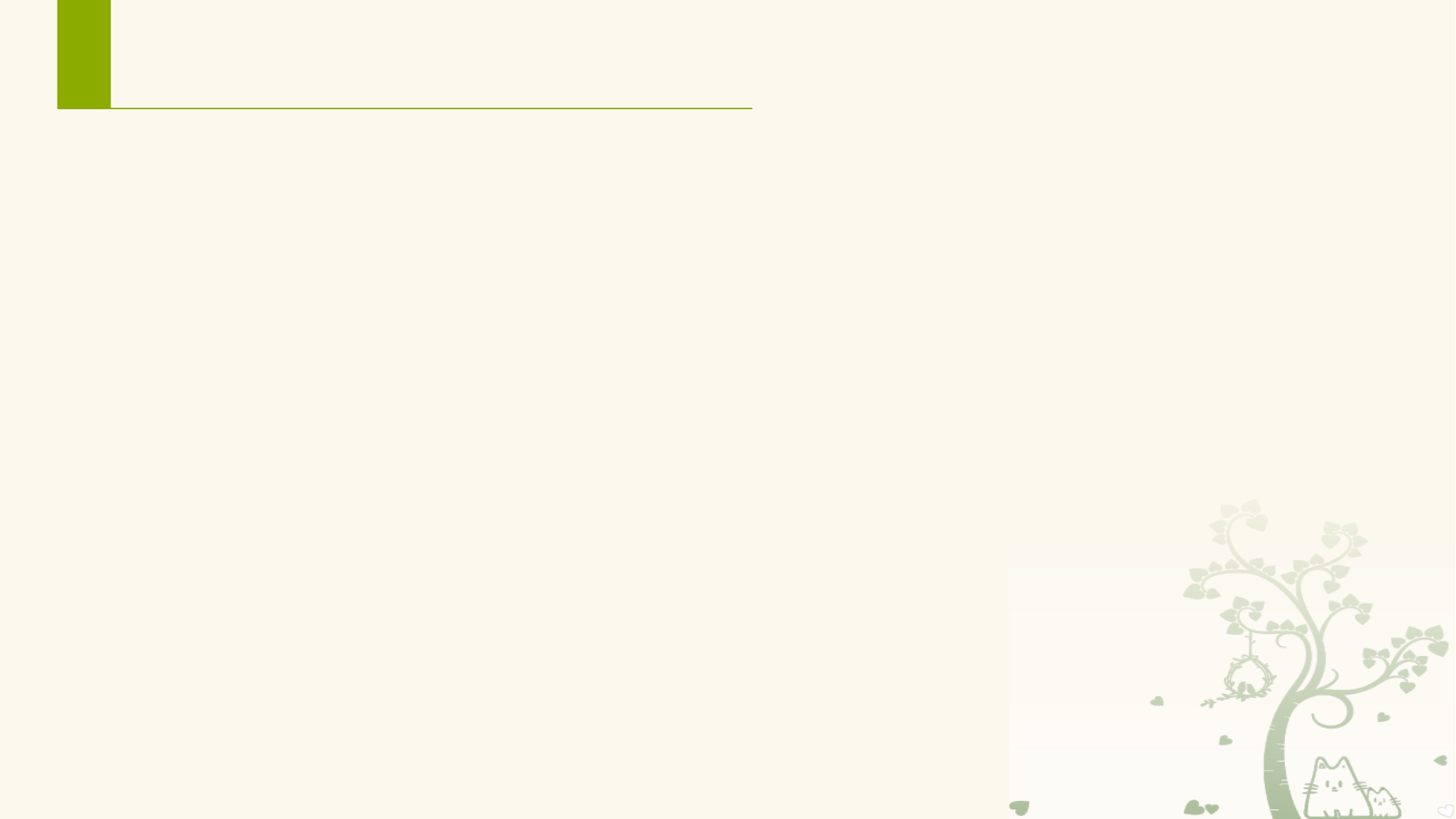

# 异步消息处理的流程
Handler类，sendMessage和handleMessage。
主线程：创建Handler对象，重写handleMessage方法
首先，在主线程中创建一个Handler对象，并重写其中的handleMessage方法；
子线程：创建Message对象，发送消息
当子线程需要进行UI操作时，就创建Message对象，并通过主线程的Handler的sendMessage()方法（参数是Message对象），将这条消息发送出去。这条待处理的消息会被 添加到主线程的MessageQueue中。
主线程：处理消息，回调handleMessage
主线程通过Looper管理MessageQueue，不断地尝试从消息队列中取出待处理消息进行处理，取出消息时就会回调 Handler的handlerMessage()方法。